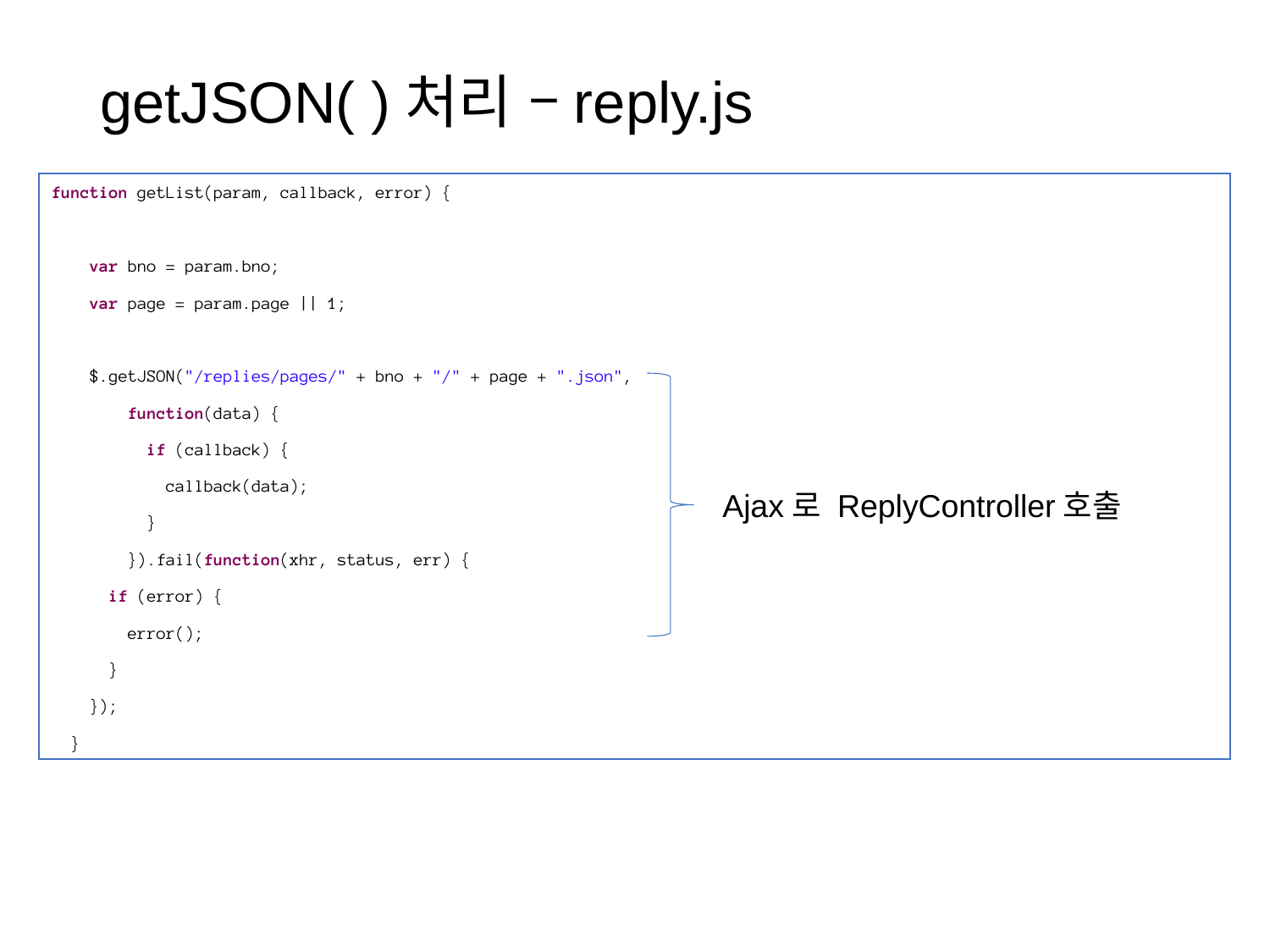

# getJSON( )처리 –reply.js
function getList(param, callback, error) {

    var bno = param.bno;
    var page = param.page || 1;

    $.getJSON("/replies/pages/" + bno + "/" + page + ".json",
        function(data) {
          if (callback) {
            callback(data);
          }
        }).fail(function(xhr, status, err) {
      if (error) {
        error();
      }
    });
  }

Ajax로 ReplyController호출